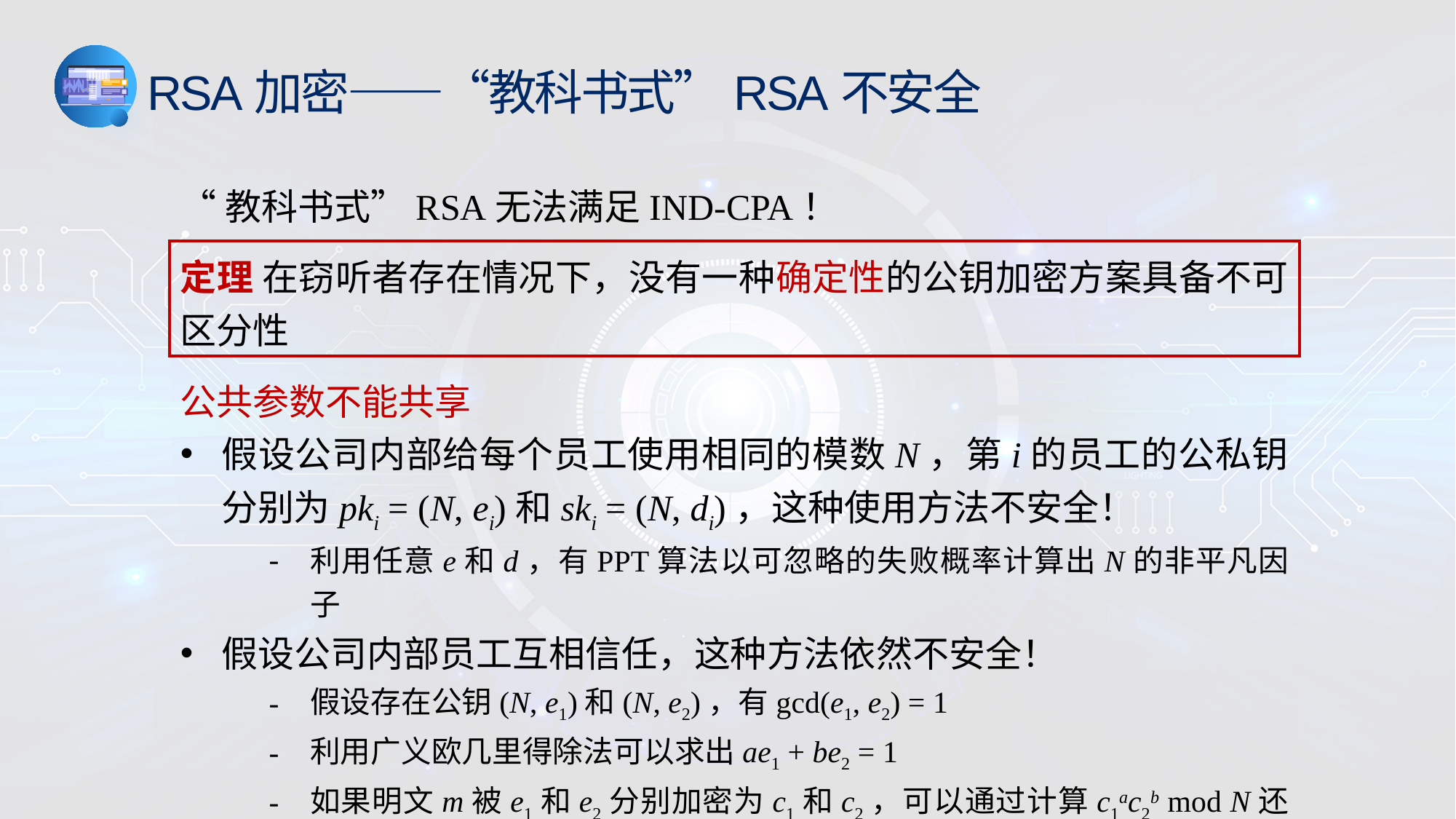

RSA加密——“教科书式”RSA不安全

“教科书式”RSA无法满足IND-CPA！
定理 在窃听者存在情况下，没有一种确定性的公钥加密方案具备不可区分性
公共参数不能共享
假设公司内部给每个员工使用相同的模数N，第i的员工的公私钥分别为pki = (N, ei)和ski = (N, di)，这种使用方法不安全！
利用任意e和d，有PPT算法以可忽略的失败概率计算出N的非平凡因子
假设公司内部员工互相信任，这种方法依然不安全！
假设存在公钥(N, e1)和(N, e2)，有gcd(e1, e2) = 1
利用广义欧几里得除法可以求出ae1 + be2 = 1
如果明文m被e1和e2分别加密为c1和c2，可以通过计算c1ac2b mod N还原m